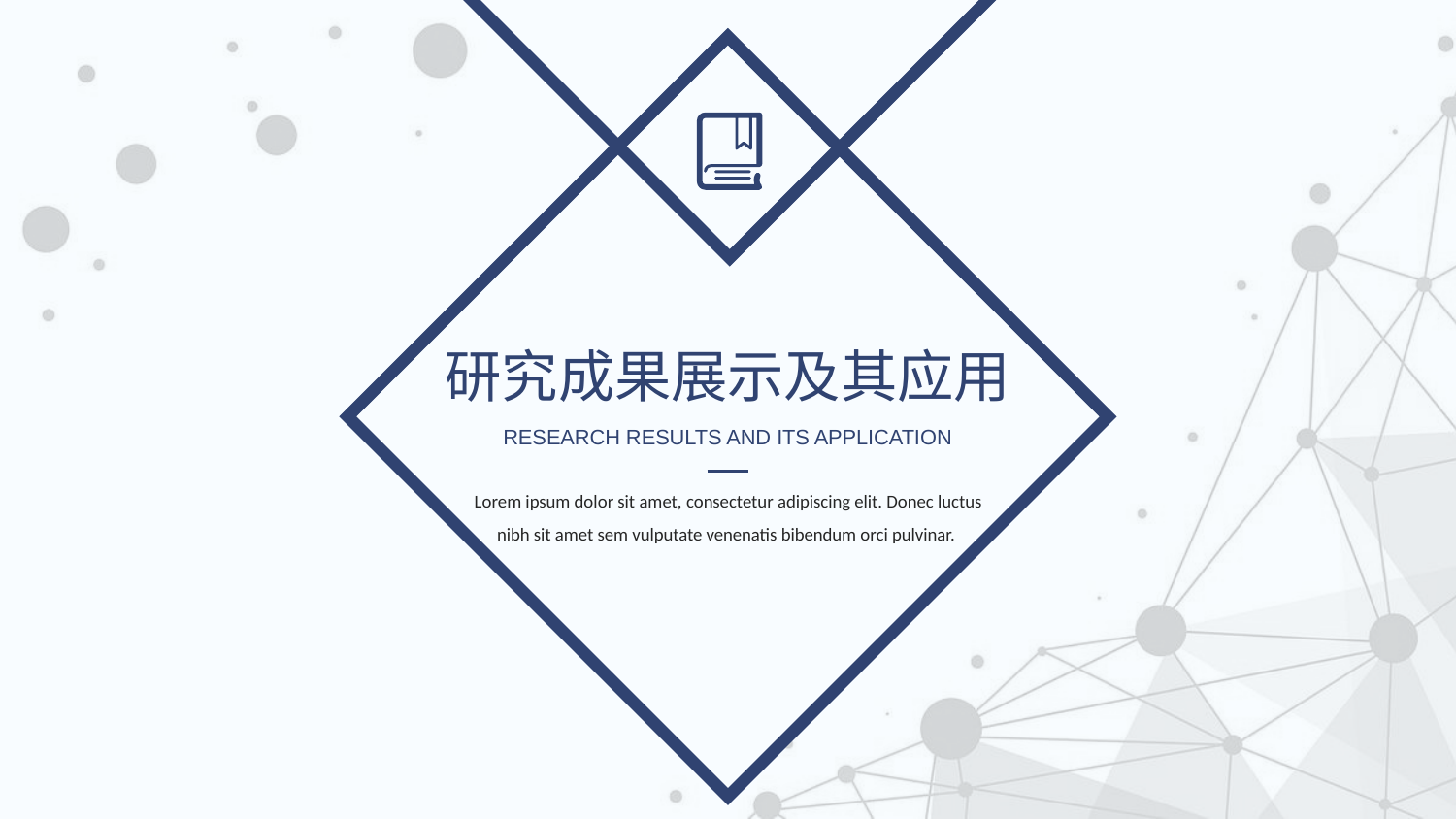

研究成果展示及其应用
RESEARCH RESULTS AND ITS APPLICATION
Lorem ipsum dolor sit amet, consectetur adipiscing elit. Donec luctus nibh sit amet sem vulputate venenatis bibendum orci pulvinar.